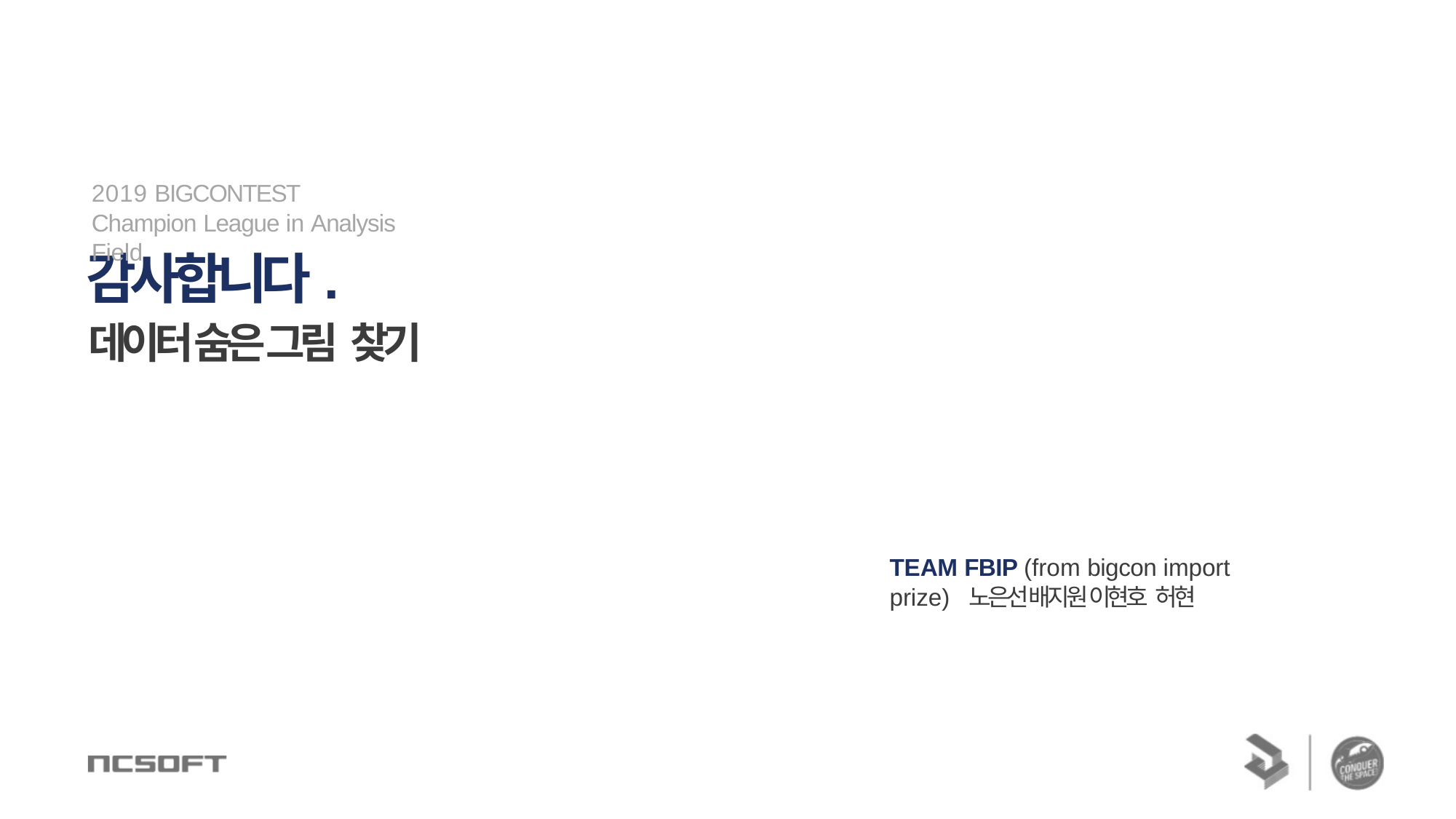

2019 BIGCONTEST
Champion League in Analysis Field
# 감사합니다.
데이터 숨은 그림 찾기
TEAM FBIP (from bigcon import prize)  노은선 배지원 이현호 허현